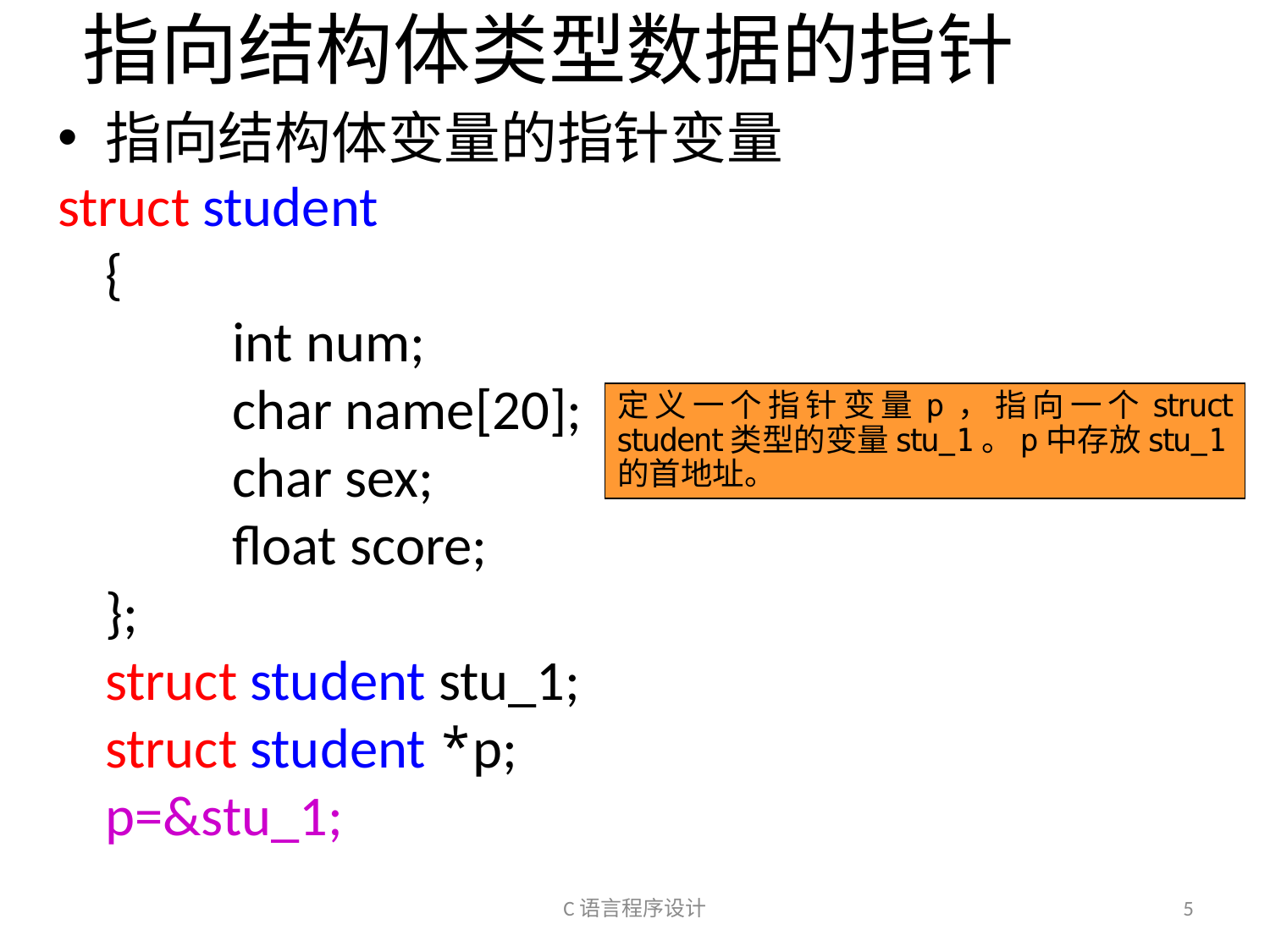

# 指向结构体类型数据的指针
指向结构体变量的指针变量
struct student
	{
		int num;
		char name[20];
		char sex;
		float score;
	};
	struct student stu_1;
	struct student *p;
	p=&stu_1;
定义一个指针变量p，指向一个struct student类型的变量stu_1。p中存放stu_1的首地址。
C语言程序设计
5